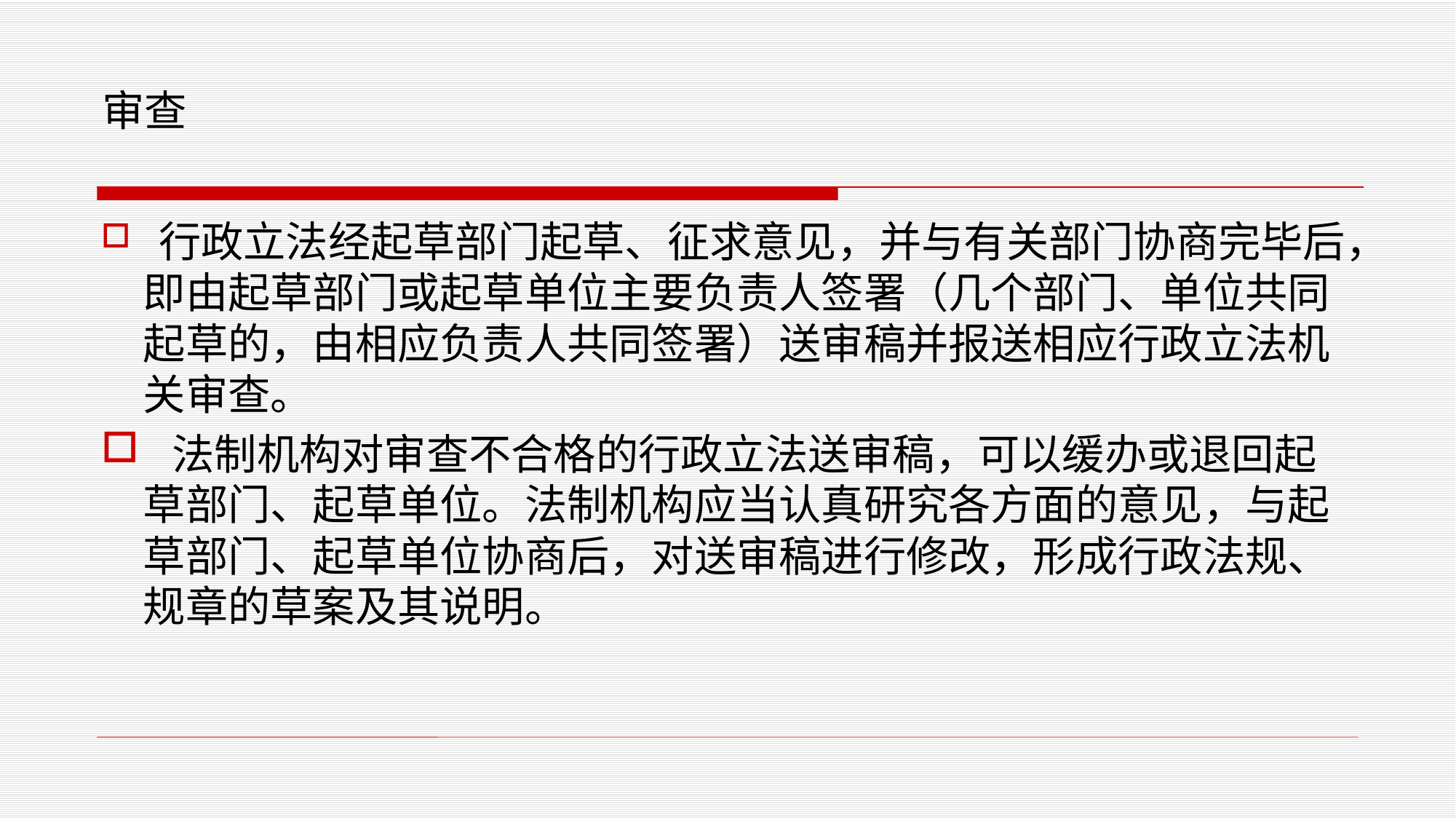

# 审查
 行政立法经起草部门起草、征求意见，并与有关部门协商完毕后，即由起草部门或起草单位主要负责人签署（几个部门、单位共同起草的，由相应负责人共同签署）送审稿并报送相应行政立法机关审查。
  法制机构对审查不合格的行政立法送审稿，可以缓办或退回起草部门、起草单位。法制机构应当认真研究各方面的意见，与起草部门、起草单位协商后，对送审稿进行修改，形成行政法规、规章的草案及其说明。